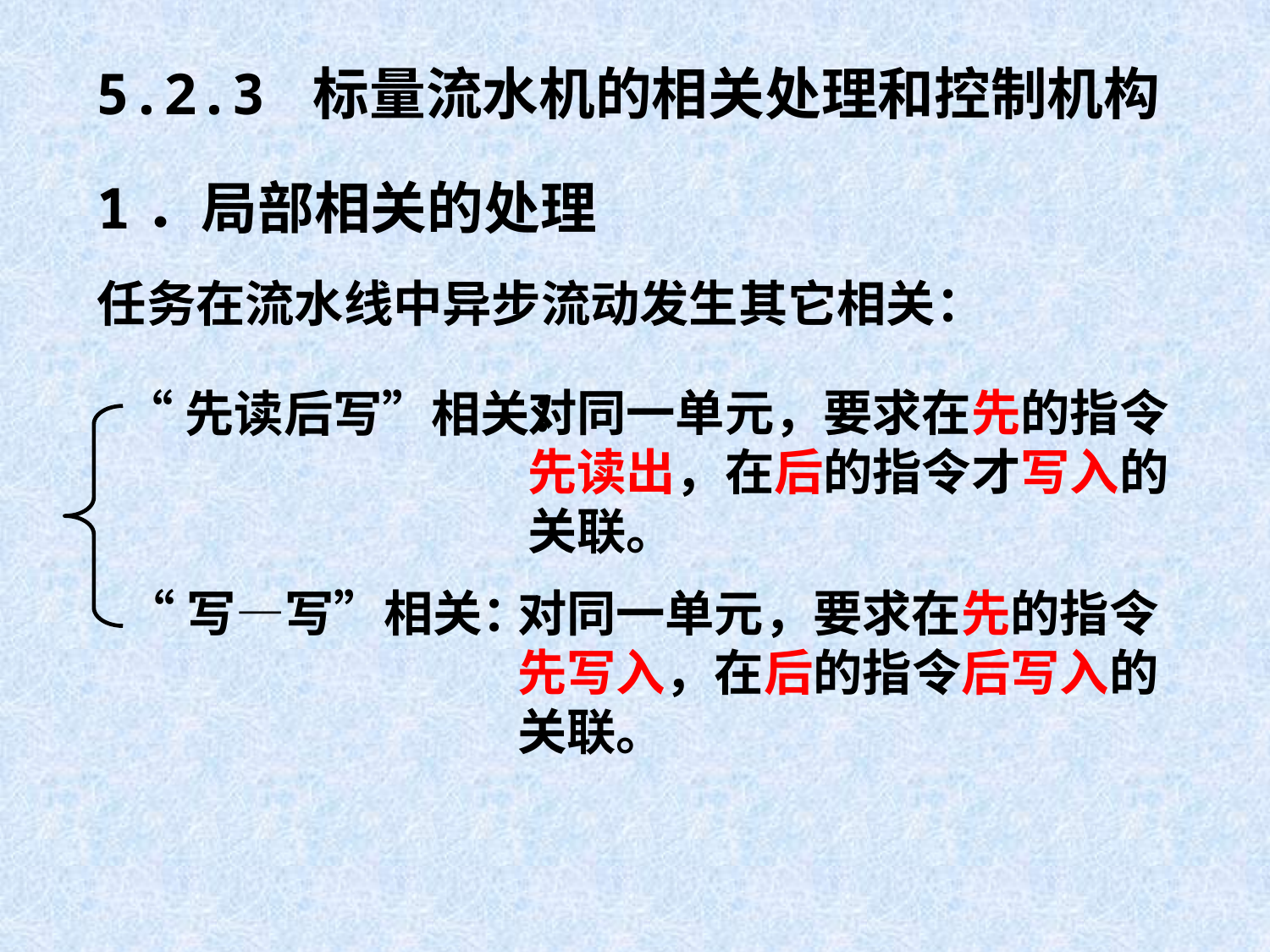

5.2.3 标量流水机的相关处理和控制机构
1．局部相关的处理
任务在流水线中异步流动发生其它相关：
对同一单元，要求在先的指令先读出，在后的指令才写入的关联。
“先读后写”相关：

“写—写”相关：
对同一单元，要求在先的指令先写入，在后的指令后写入的关联。